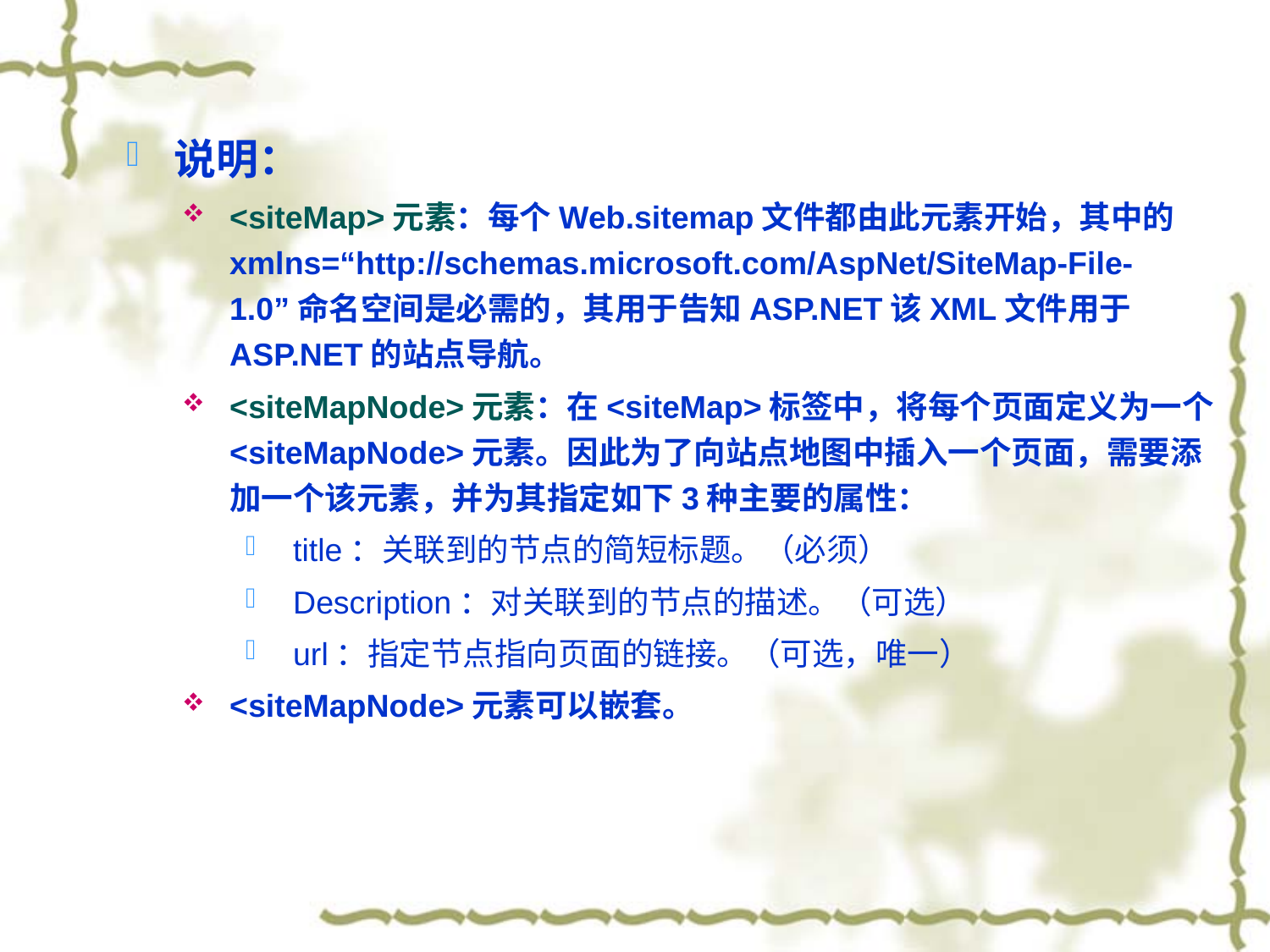

说明：
<siteMap>元素：每个Web.sitemap文件都由此元素开始，其中的xmlns=“http://schemas.microsoft.com/AspNet/SiteMap-File-1.0”命名空间是必需的，其用于告知ASP.NET该XML文件用于ASP.NET的站点导航。
<siteMapNode>元素：在<siteMap>标签中，将每个页面定义为一个<siteMapNode>元素。因此为了向站点地图中插入一个页面，需要添加一个该元素，并为其指定如下3种主要的属性：
title：关联到的节点的简短标题。（必须）
Description：对关联到的节点的描述。（可选）
url：指定节点指向页面的链接。（可选，唯一）
<siteMapNode>元素可以嵌套。